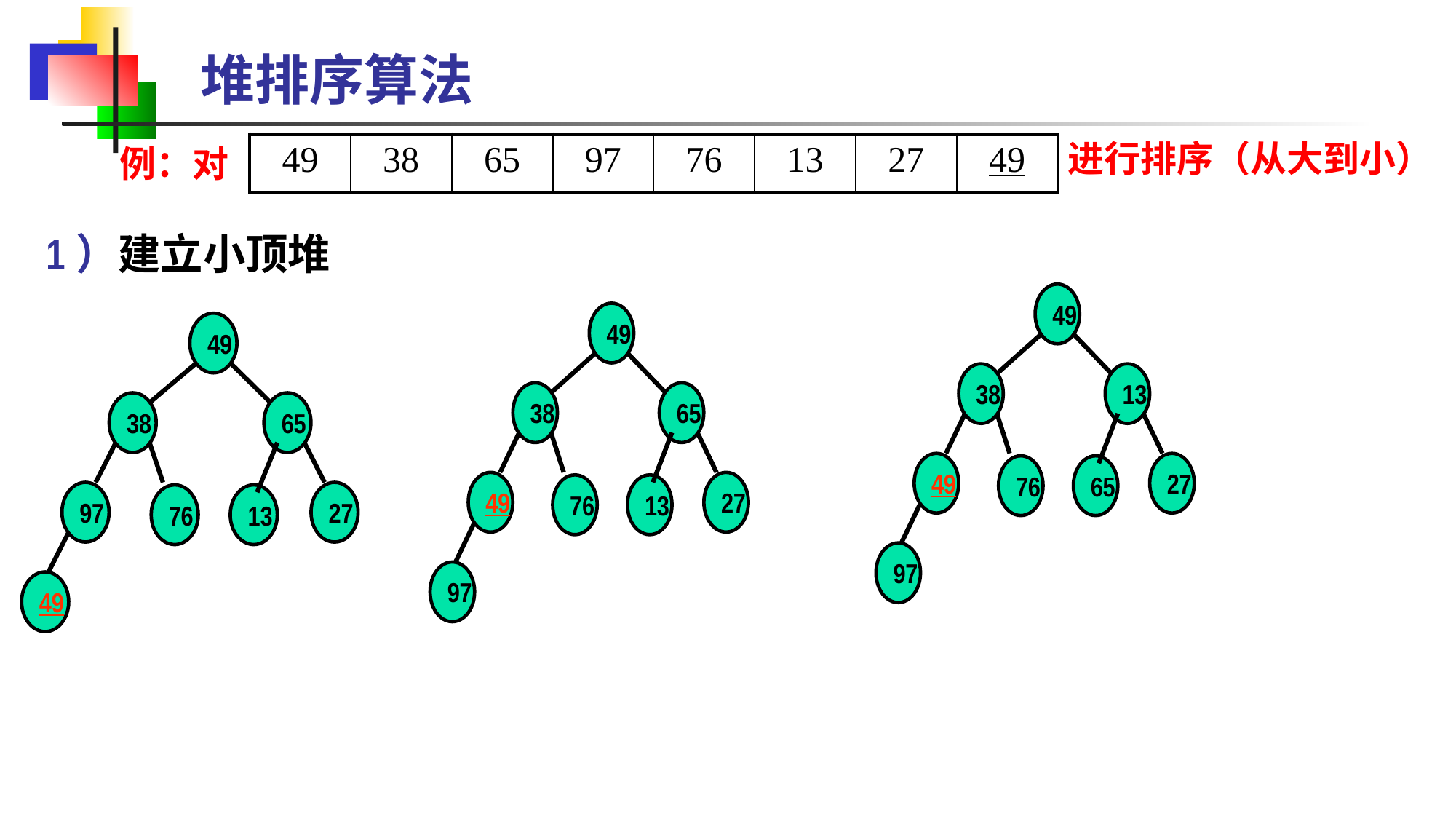

堆排序算法
进行排序（从大到小）
| 49 | 38 | 65 | 97 | 76 | 13 | 27 | 49 |
| --- | --- | --- | --- | --- | --- | --- | --- |
例：对
1）建立小顶堆
49

38
13

49
27
76
65

97
49

38
65

49
27
76
13

97
49

38
65

97
27
76
13

49